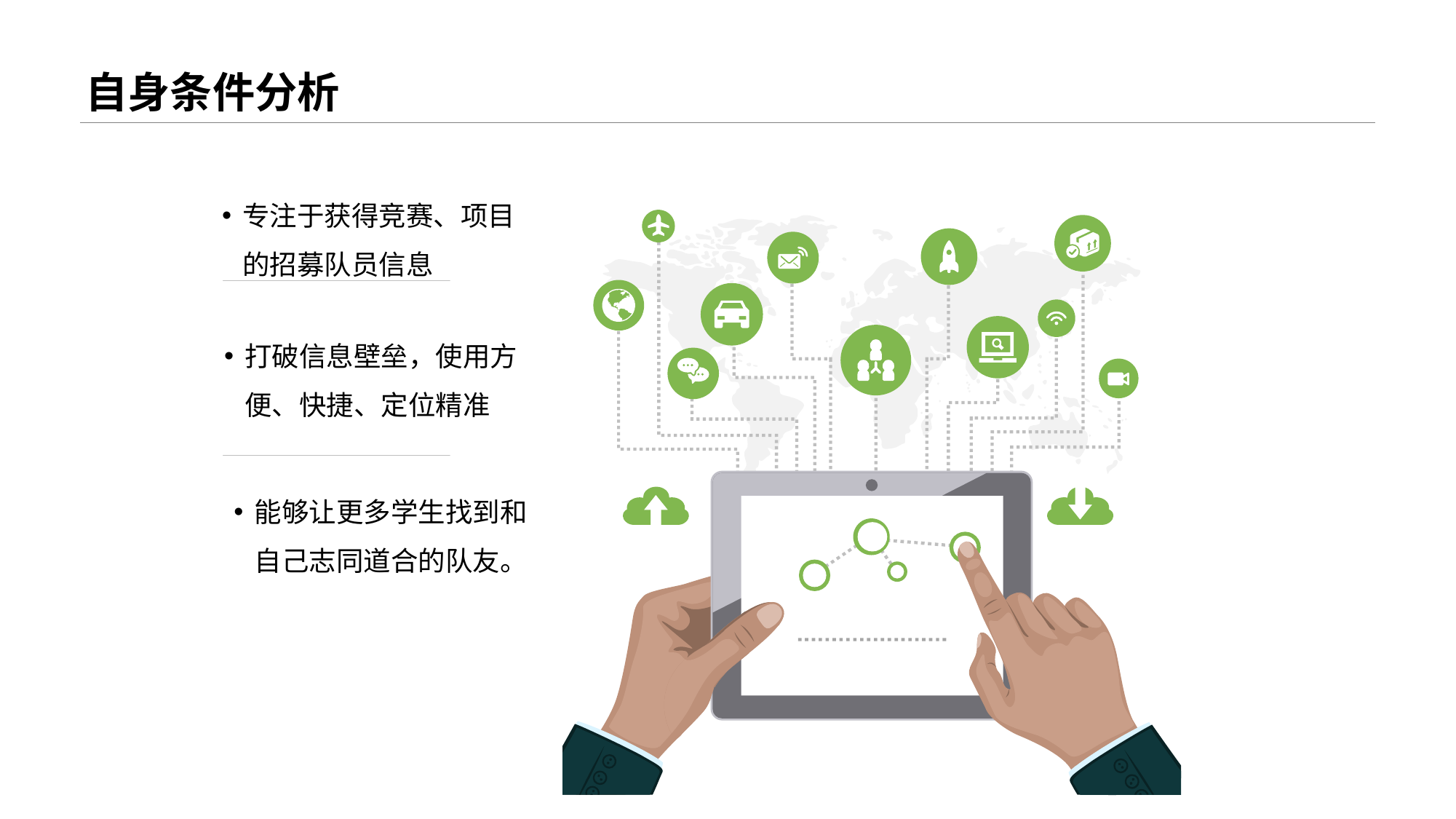

# 自身条件分析
专注于获得竞赛、项目的招募队员信息

打破信息壁垒，使用方便、快捷、定位精准
能够让更多学生找到和自己志同道合的队友。